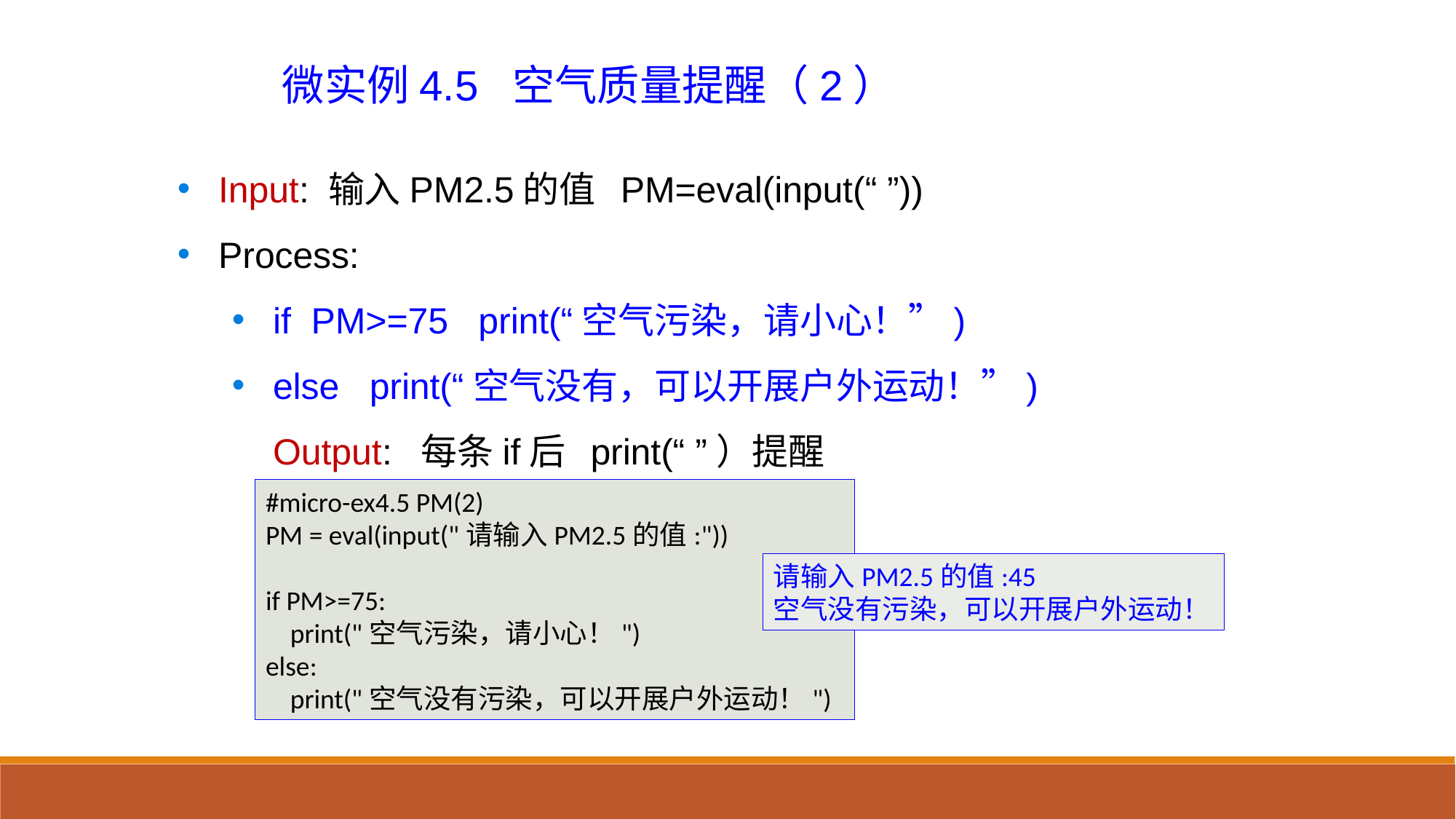

微实例4.5  空气质量提醒（2）
Input: 输入PM2.5的值  PM=eval(input(“ ”))
Process:
if  PM>=75   print(“空气污染，请小心！”)
else   print(“空气没有，可以开展户外运动！”) Output:  每条if后  print(“ ”）提醒
#micro-ex4.5 PM(2)
PM = eval(input("请输入PM2.5的值:"))

if PM>=75:
    print("空气污染，请小心！")
else:
    print("空气没有污染，可以开展户外运动！")
请输入PM2.5的值:45
空气没有污染，可以开展户外运动！